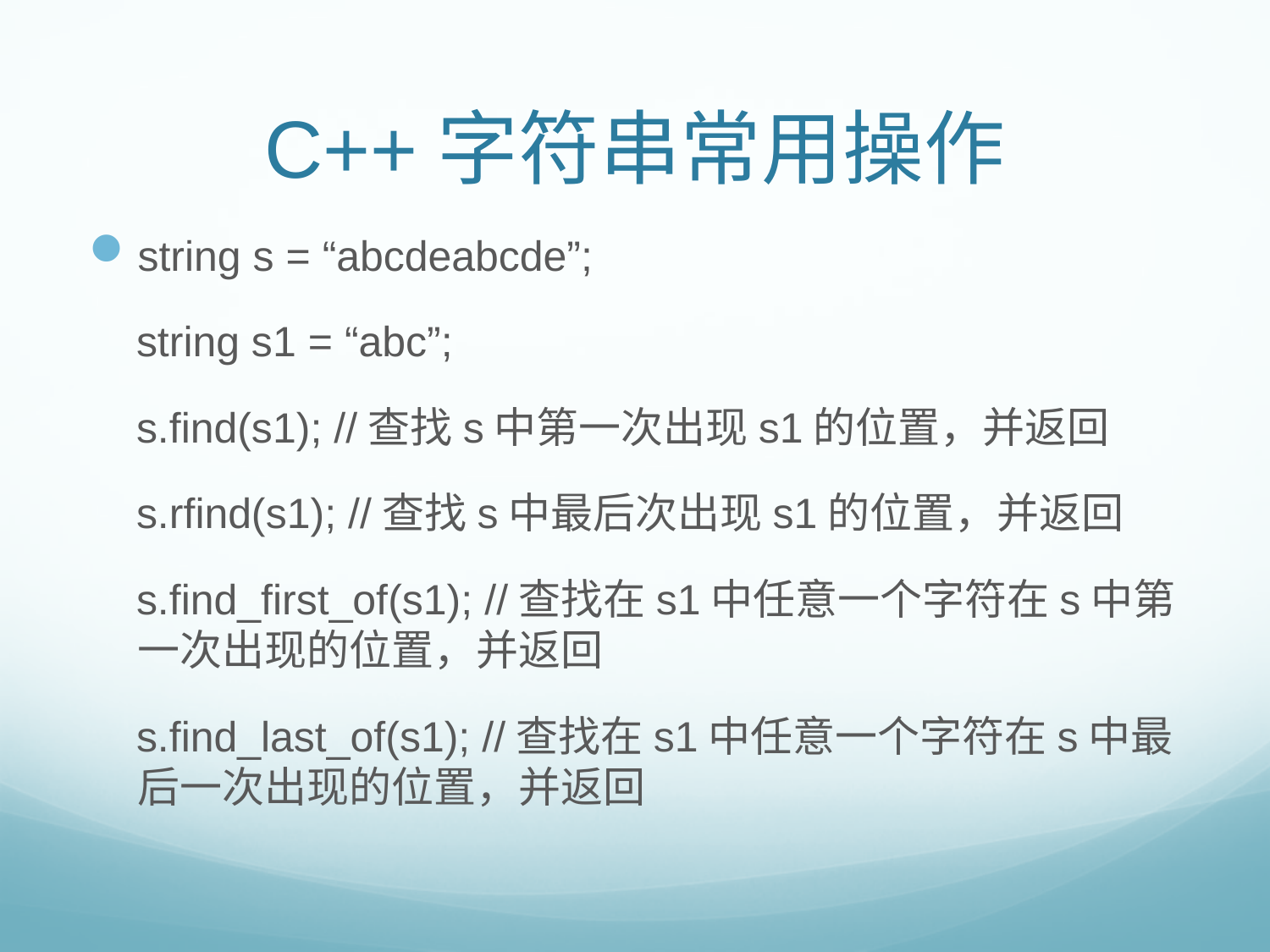

# C++字符串常用操作
string s = “abcdeabcde”;
    string s1 = “abc”;
    s.find(s1); //查找s中第一次出现s1的位置，并返回
    s.rfind(s1); //查找s中最后次出现s1的位置，并返回
    s.find_first_of(s1); //查找在s1中任意一个字符在s中第一次出现的位置，并返回
    s.find_last_of(s1); //查找在s1中任意一个字符在s中最后一次出现的位置，并返回